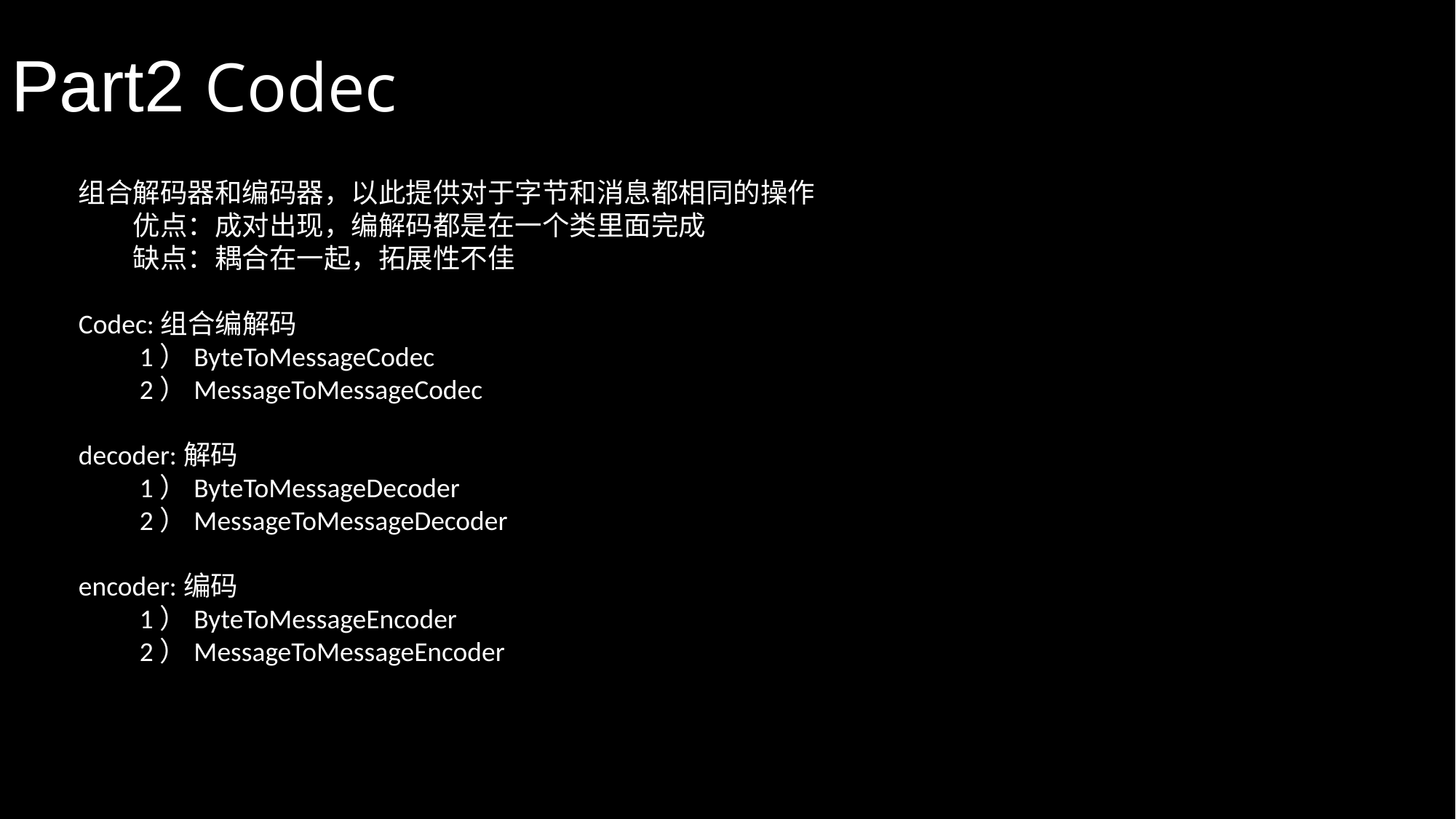

Part2 Codec
组合解码器和编码器，以此提供对于字节和消息都相同的操作
　　优点：成对出现，编解码都是在一个类里面完成
　　缺点：耦合在一起，拓展性不佳
Codec:组合编解码
　　1）ByteToMessageCodec
　　2）MessageToMessageCodec
decoder:解码
　　1）ByteToMessageDecoder
　　2）MessageToMessageDecoder
encoder:编码
　　1）ByteToMessageEncoder
　　2）MessageToMessageEncoder